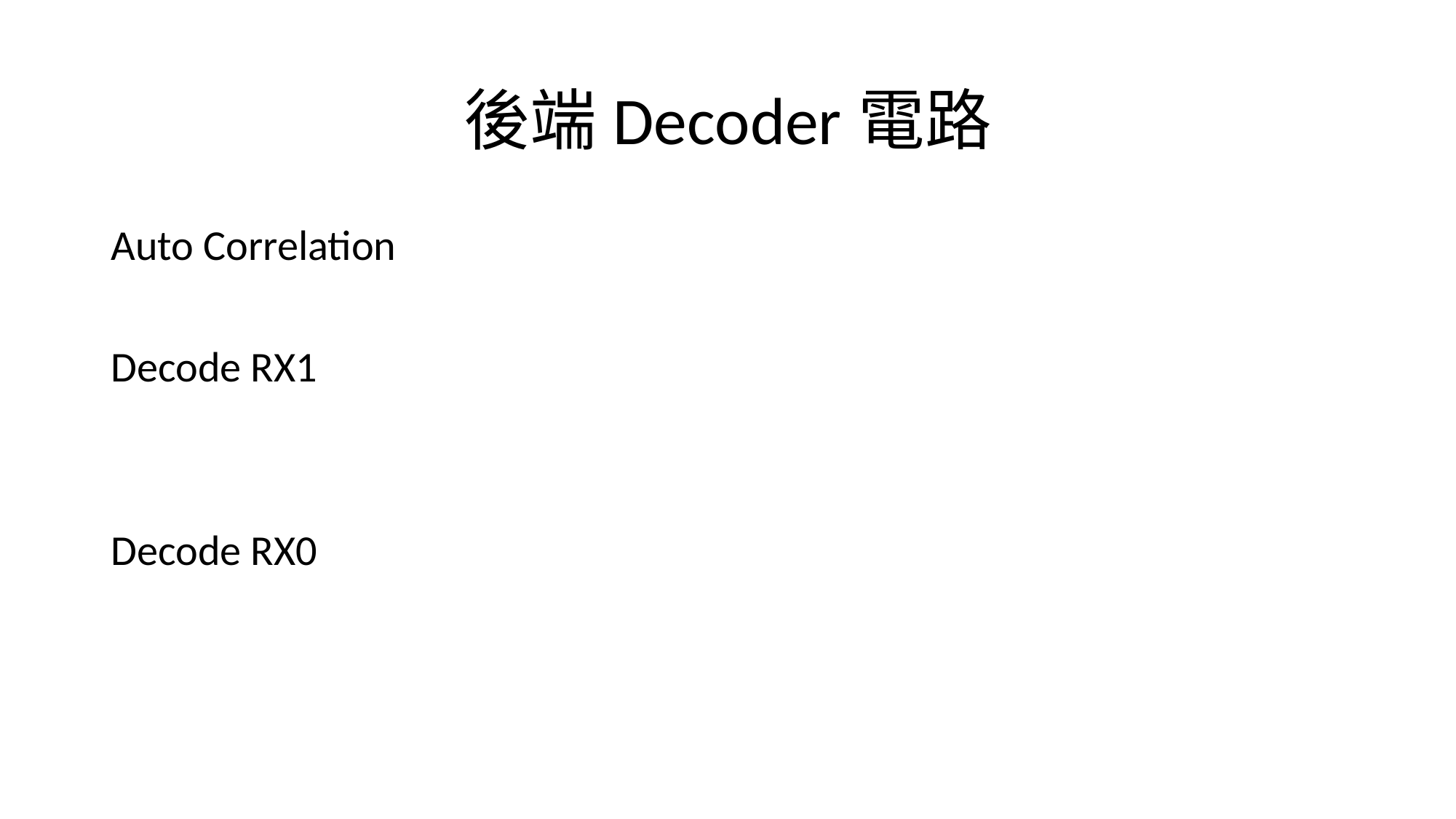

# 後端Decoder電路
Auto Correlation

Decode RX1

Decode RX0